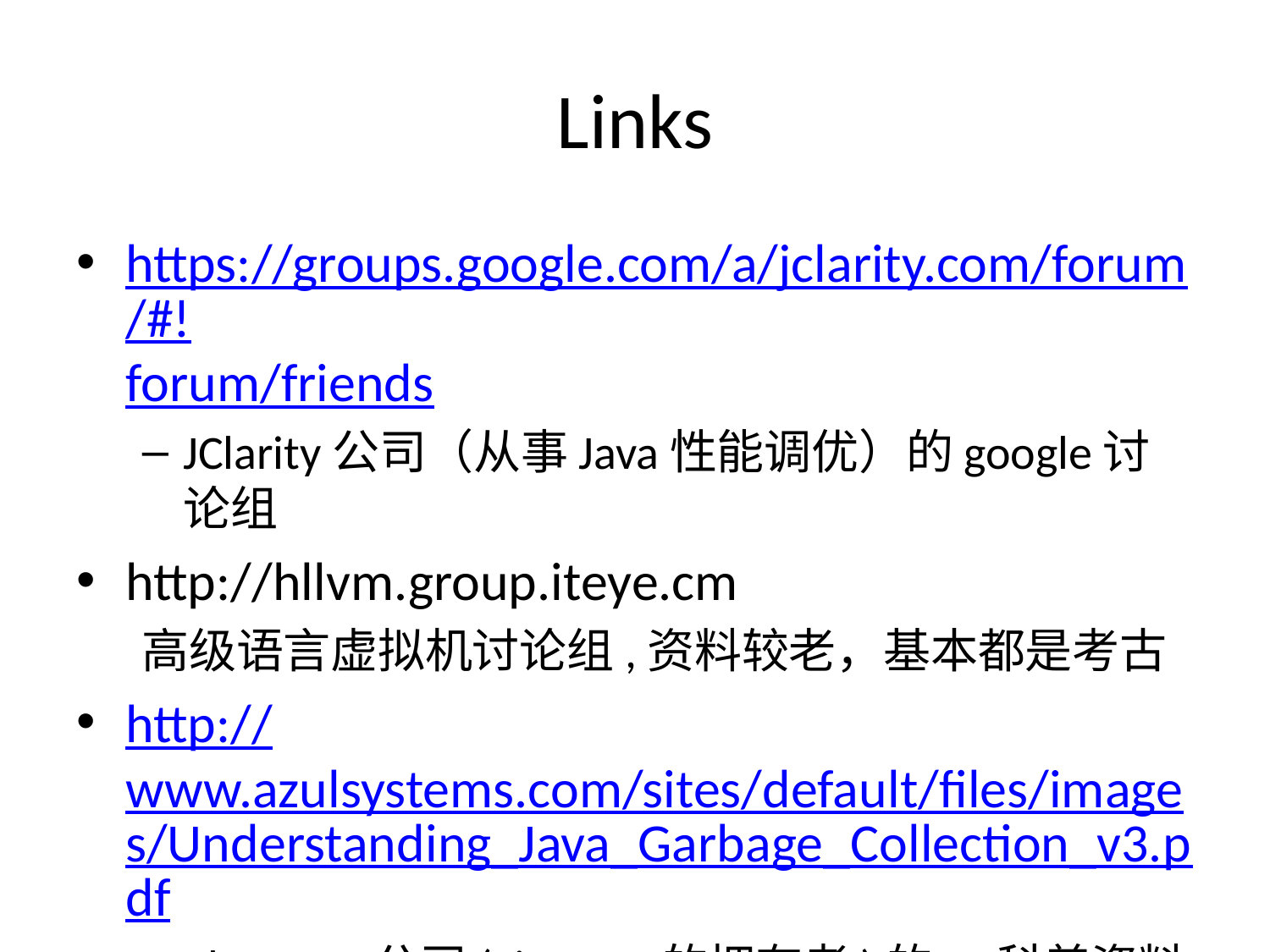

# Links
https://groups.google.com/a/jclarity.com/forum/#!forum/friends
JClarity公司（从事Java性能调优）的google讨论组
http://hllvm.group.iteye.cm
	高级语言虚拟机讨论组,资料较老，基本都是考古
http://www.azulsystems.com/sites/default/files/images/Understanding_Java_Garbage_Collection_v3.pdf
	azul system公司(Zing VM的拥有者)的gc科普资料